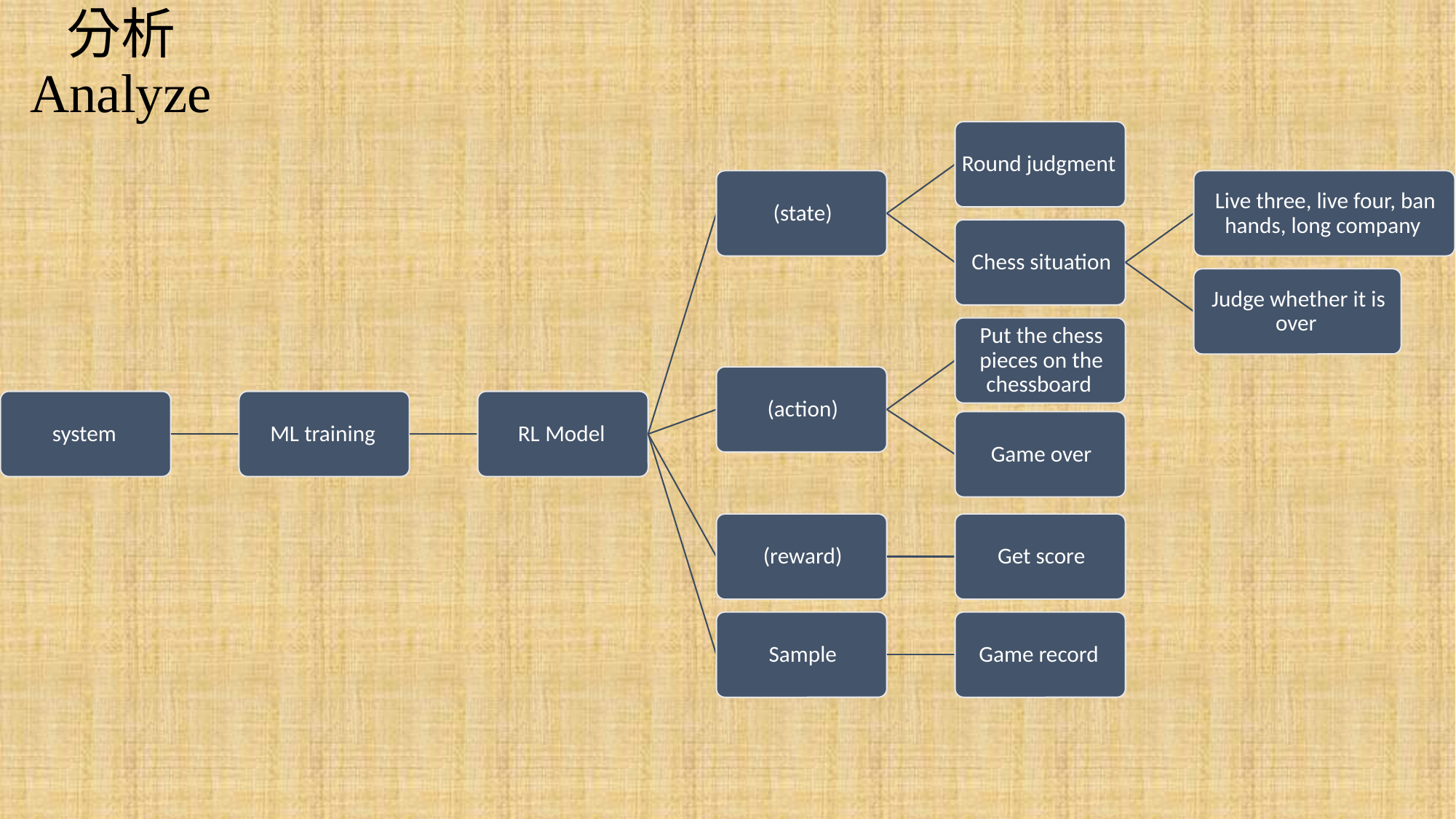

system

ML training

RL Model

(state)

Round judgment

Chess situation

Live three, live four, ban hands, long company

Judge whether it is over

(action)

Put the chess pieces on the chessboard

Game over

(reward)

Get score

Sample

Game record
# 分析 Analyze